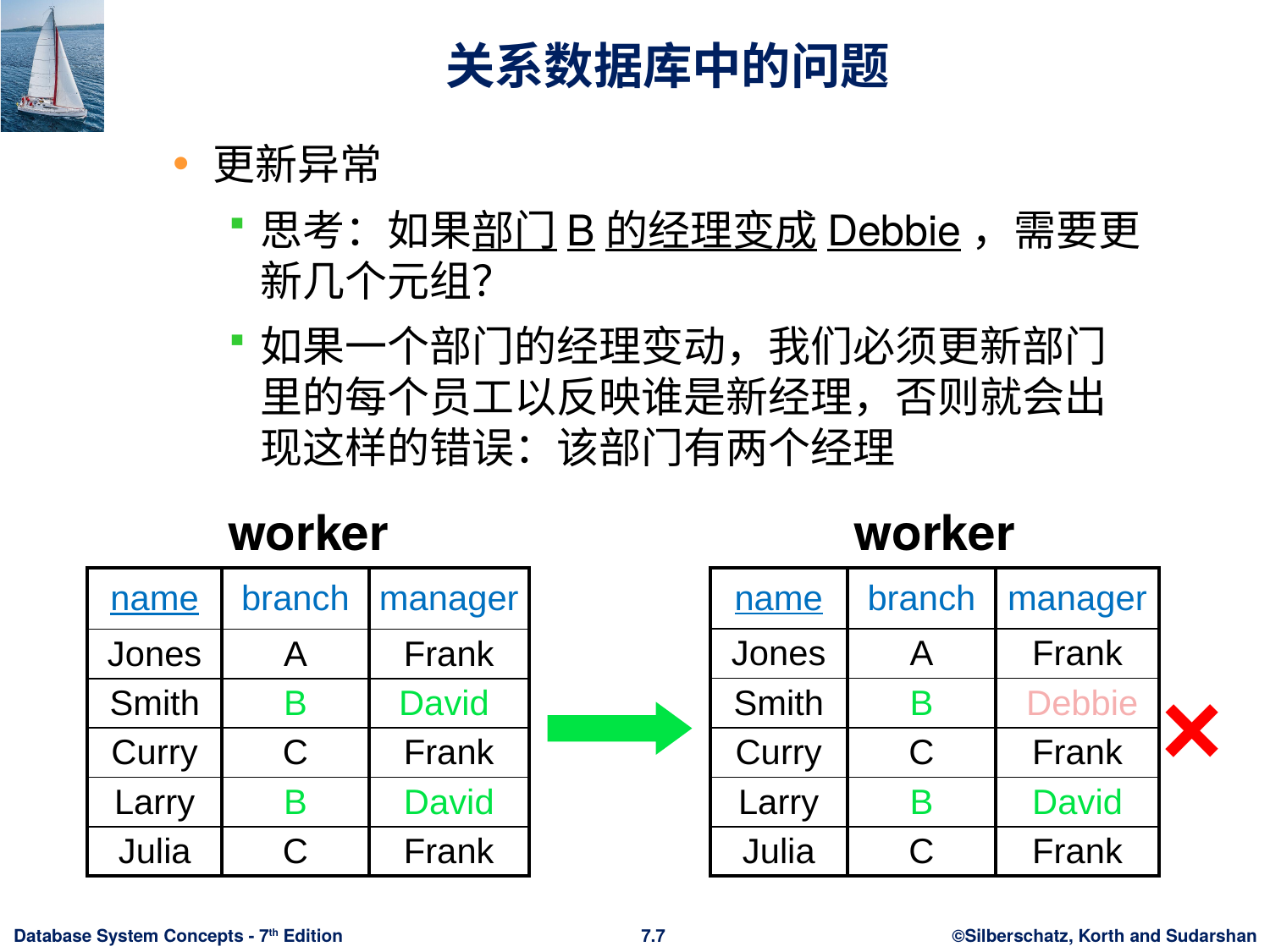

# 关系数据库中的问题
更新异常
思考：如果部门B的经理变成Debbie，需要更新几个元组？
如果一个部门的经理变动，我们必须更新部门里的每个员工以反映谁是新经理，否则就会出现这样的错误：该部门有两个经理
worker
worker
| name | branch | manager |
| --- | --- | --- |
| Jones | A | Frank |
| Smith | B | David |
| Curry | C | Frank |
| Larry | B | David |
| Julia | C | Frank |
| name | branch | manager |
| --- | --- | --- |
| Jones | A | Frank |
| Smith | B | Debbie |
| Curry | C | Frank |
| Larry | B | David |
| Julia | C | Frank |
×